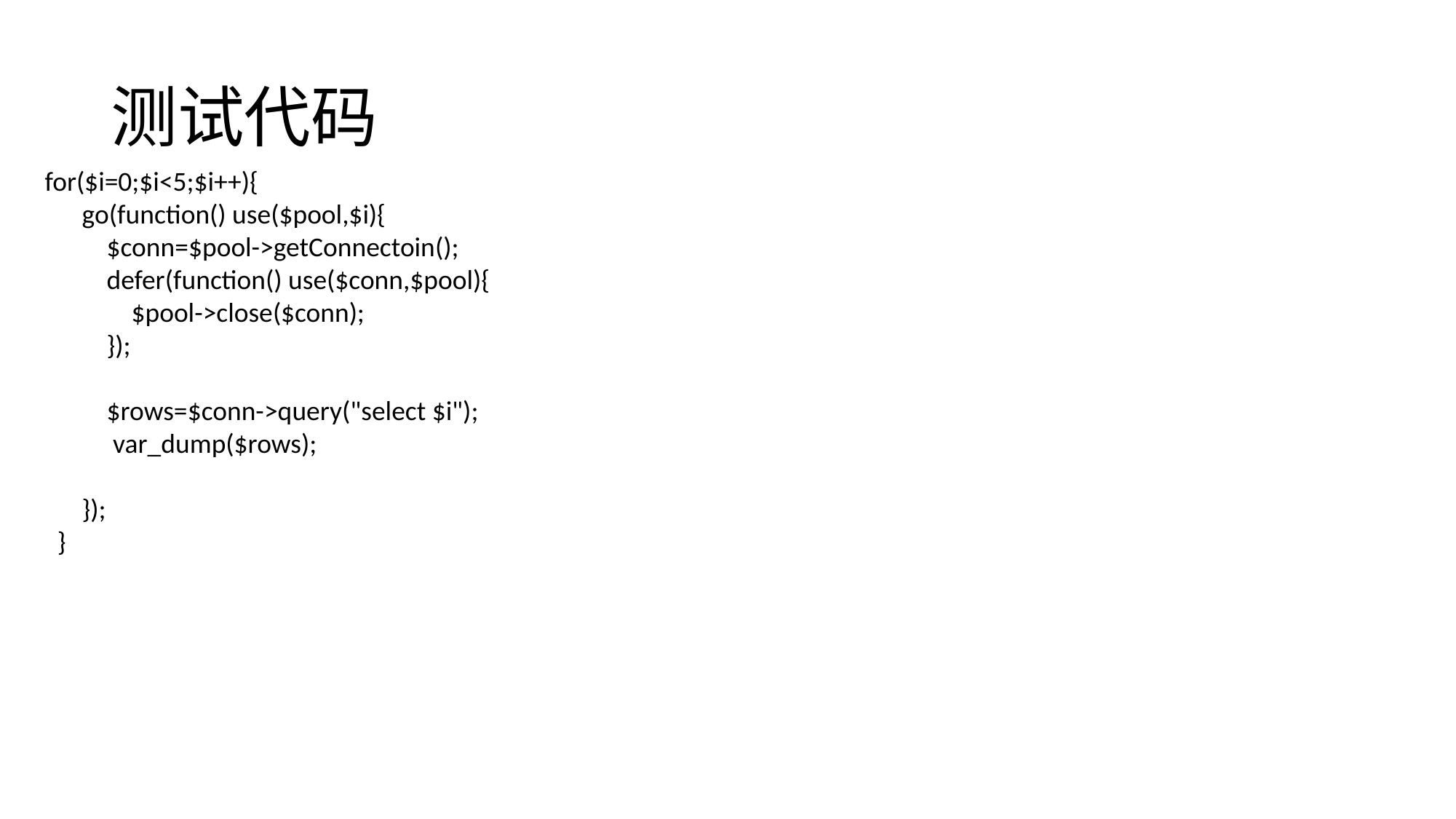

# 测试代码
 for($i=0;$i<5;$i++){
       go(function() use($pool,$i){
           $conn=$pool->getConnectoin();
           defer(function() use($conn,$pool){
               $pool->close($conn);
           });

           $rows=$conn->query("select $i");
            var_dump($rows);

       });
   }